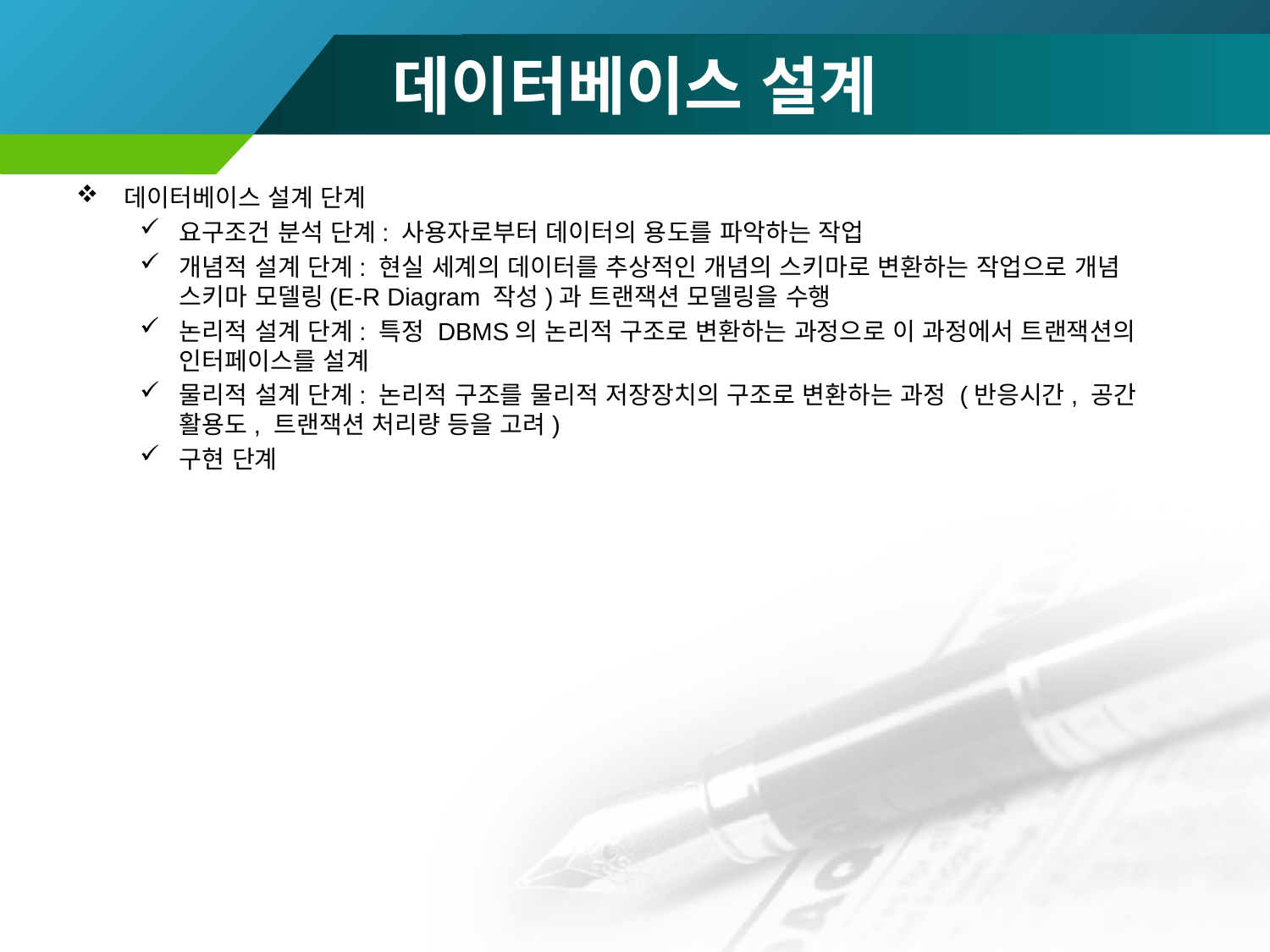

# 데이터베이스 설계
데이터베이스 설계 단계
요구조건 분석 단계: 사용자로부터 데이터의 용도를 파악하는 작업
개념적 설계 단계: 현실 세계의 데이터를 추상적인 개념의 스키마로 변환하는 작업으로 개념 스키마 모델링(E-R Diagram 작성)과 트랜잭션 모델링을 수행
논리적 설계 단계: 특정 DBMS의 논리적 구조로 변환하는 과정으로 이 과정에서 트랜잭션의 인터페이스를 설계
물리적 설계 단계: 논리적 구조를 물리적 저장장치의 구조로 변환하는 과정 (반응시간, 공간 활용도, 트랜잭션 처리량 등을 고려)
구현 단계